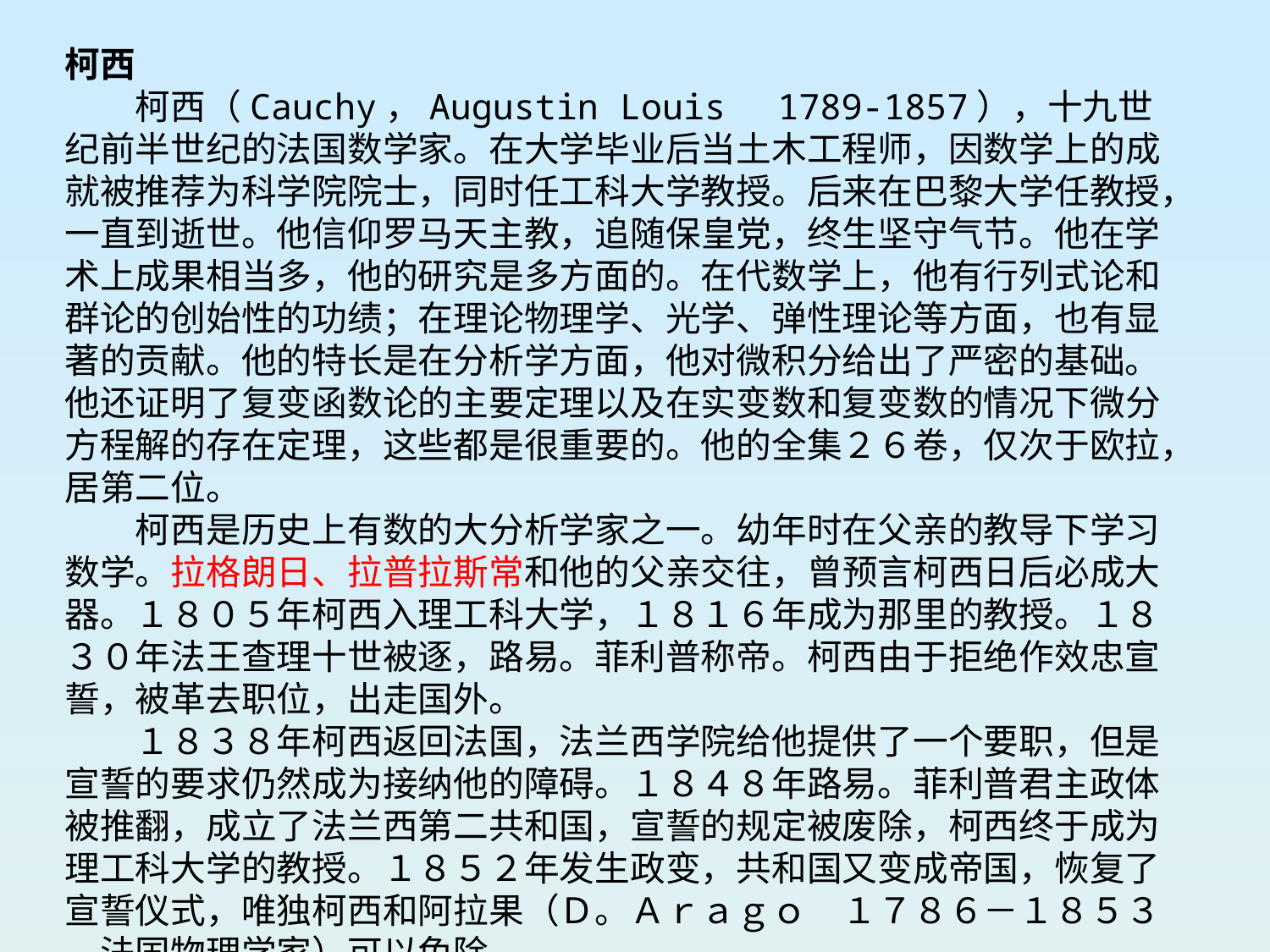

柯西
　　柯西（Cauchy，Augustin Louis　1789-1857），十九世纪前半世纪的法国数学家。在大学毕业后当土木工程师，因数学上的成就被推荐为科学院院士，同时任工科大学教授。后来在巴黎大学任教授，一直到逝世。他信仰罗马天主教，追随保皇党，终生坚守气节。他在学术上成果相当多，他的研究是多方面的。在代数学上，他有行列式论和群论的创始性的功绩；在理论物理学、光学、弹性理论等方面，也有显著的贡献。他的特长是在分析学方面，他对微积分给出了严密的基础。他还证明了复变函数论的主要定理以及在实变数和复变数的情况下微分方程解的存在定理，这些都是很重要的。他的全集２６卷，仅次于欧拉，居第二位。
　　柯西是历史上有数的大分析学家之一。幼年时在父亲的教导下学习数学。拉格朗日、拉普拉斯常和他的父亲交往，曾预言柯西日后必成大器。１８０５年柯西入理工科大学，１８１６年成为那里的教授。１８３０年法王查理十世被逐，路易。菲利普称帝。柯西由于拒绝作效忠宣誓，被革去职位，出走国外。
　　１８３８年柯西返回法国，法兰西学院给他提供了一个要职，但是宣誓的要求仍然成为接纳他的障碍。１８４８年路易。菲利普君主政体被推翻，成立了法兰西第二共和国，宣誓的规定被废除，柯西终于成为理工科大学的教授。１８５２年发生政变，共和国又变成帝国，恢复了宣誓仪式，唯独柯西和阿拉果（Ｄ。Ａｒａｇｏ　１７８６－１８５３　法国物理学家）可以免除。